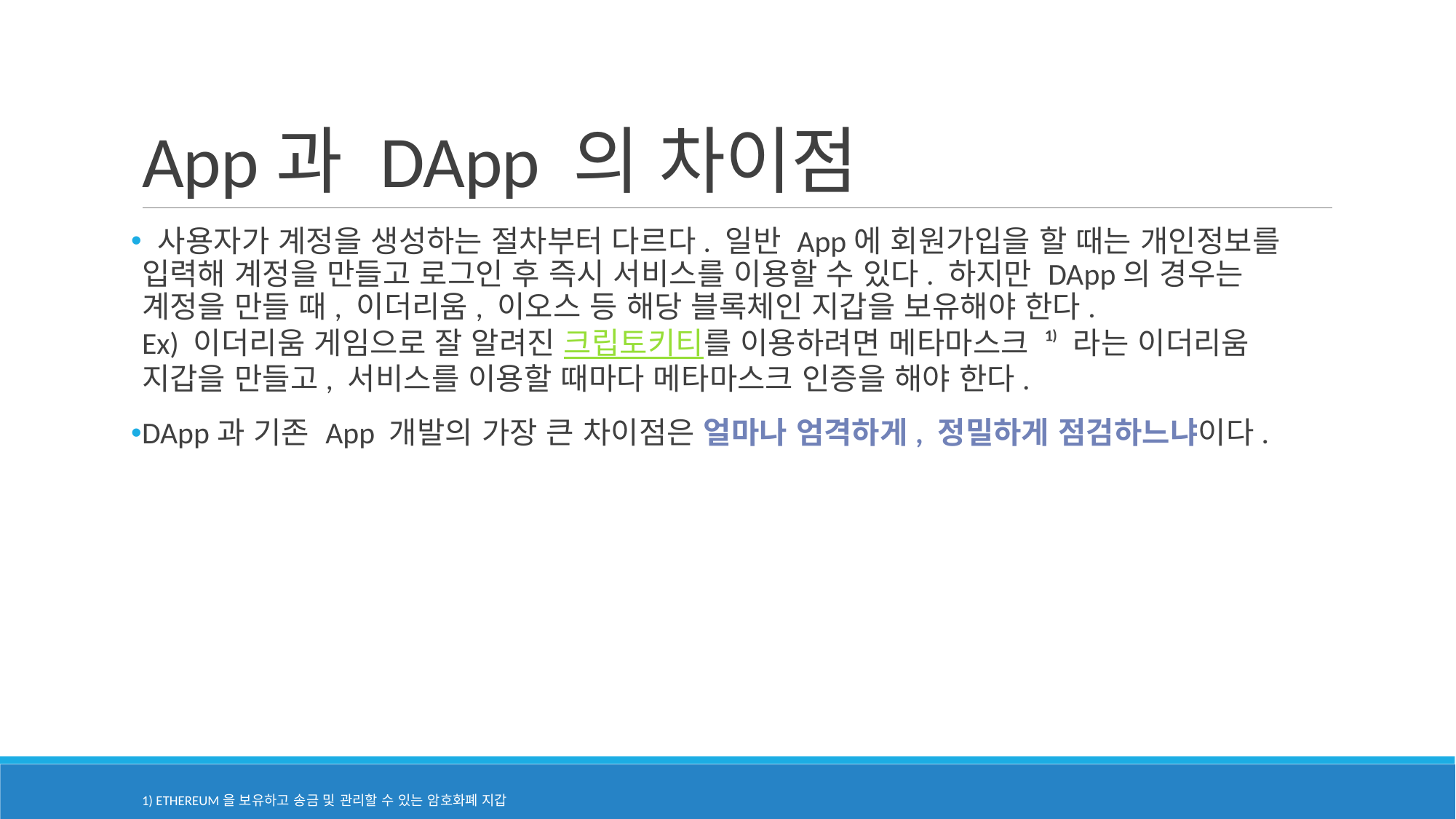

# App과 DApp 의 차이점
 사용자가 계정을 생성하는 절차부터 다르다. 일반 App에 회원가입을 할 때는 개인정보를 입력해 계정을 만들고 로그인 후 즉시 서비스를 이용할 수 있다. 하지만 DApp의 경우는 계정을 만들 때, 이더리움, 이오스 등 해당 블록체인 지갑을 보유해야 한다.
Ex) 이더리움 게임으로 잘 알려진 크립토키티를 이용하려면 메타마스크 ¹⁾ 라는 이더리움 지갑을 만들고, 서비스를 이용할 때마다 메타마스크 인증을 해야 한다.
DApp과 기존 App 개발의 가장 큰 차이점은 얼마나 엄격하게, 정밀하게 점검하느냐이다.
1) ETHEREUM을 보유하고 송금 및 관리할 수 있는 암호화폐 지갑